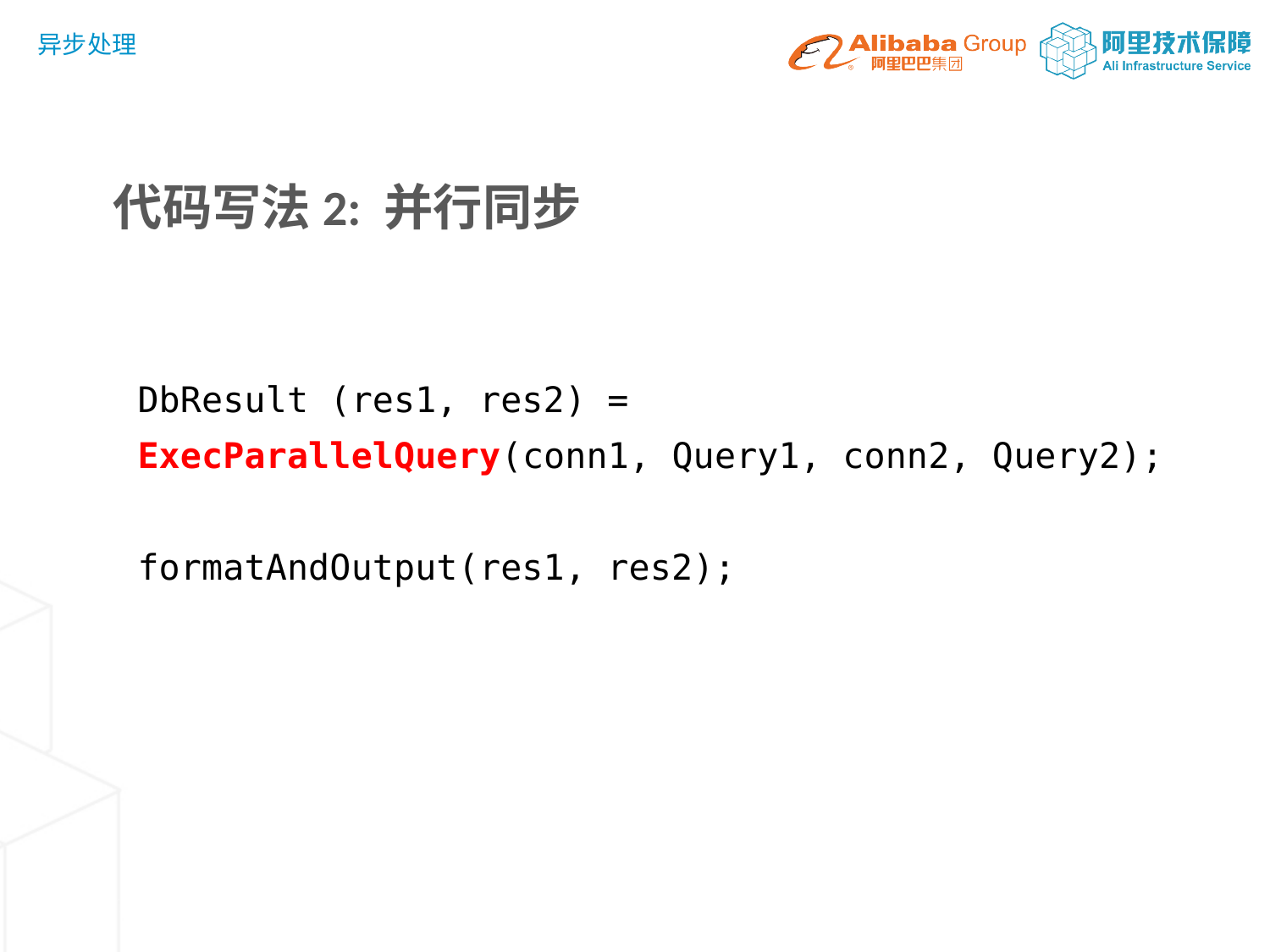

异步处理
代码写法2: 并行同步

DbResult (res1, res2) =
ExecParallelQuery(conn1, Query1, conn2, Query2);

formatAndOutput(res1, res2);